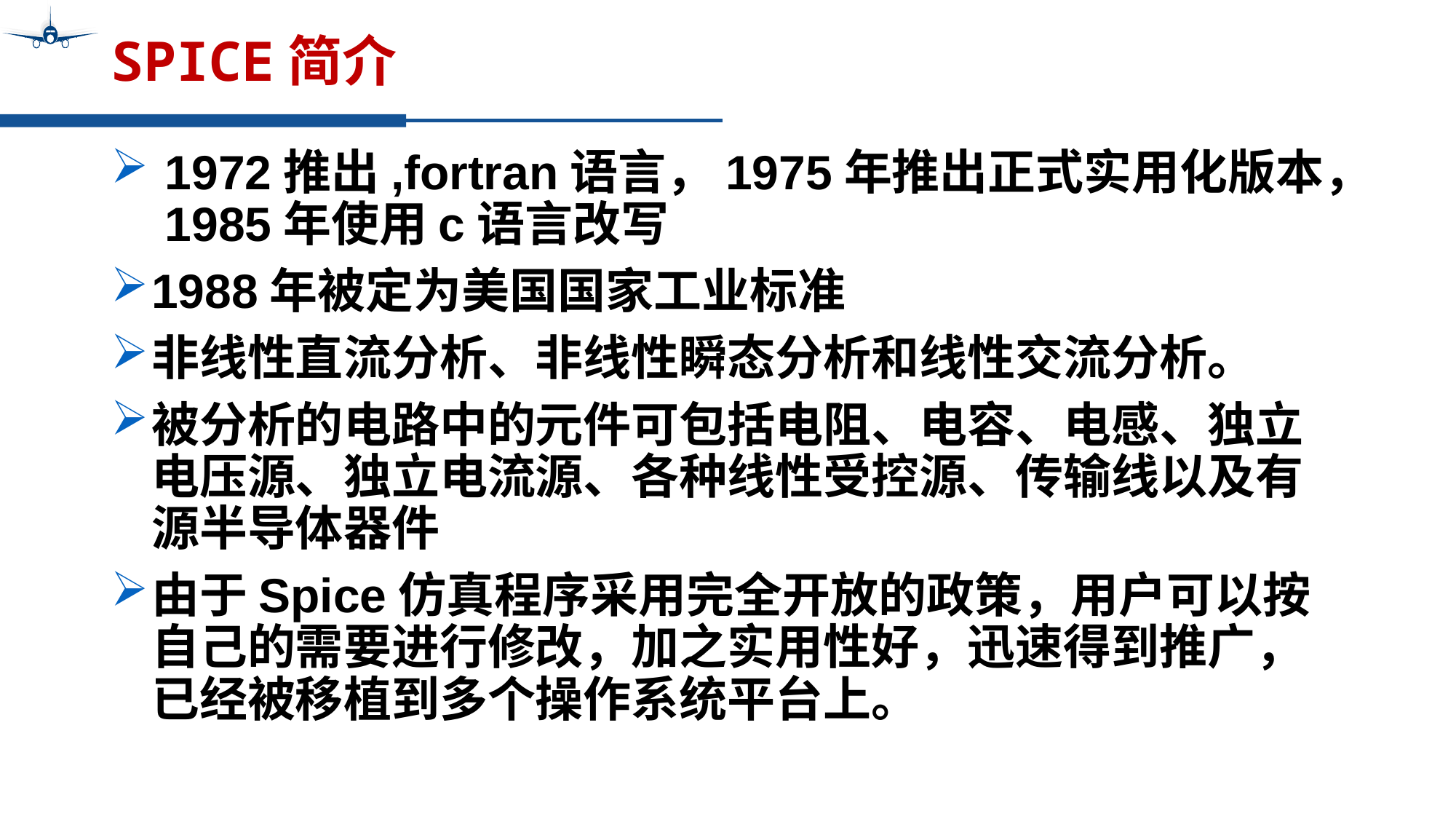

# SPICE简介
1972推出,fortran语言，1975年推出正式实用化版本，1985年使用c语言改写
1988年被定为美国国家工业标准
非线性直流分析、非线性瞬态分析和线性交流分析。
被分析的电路中的元件可包括电阻、电容、电感、独立电压源、独立电流源、各种线性受控源、传输线以及有源半导体器件
由于Spice仿真程序采用完全开放的政策，用户可以按自己的需要进行修改，加之实用性好，迅速得到推广，已经被移植到多个操作系统平台上。